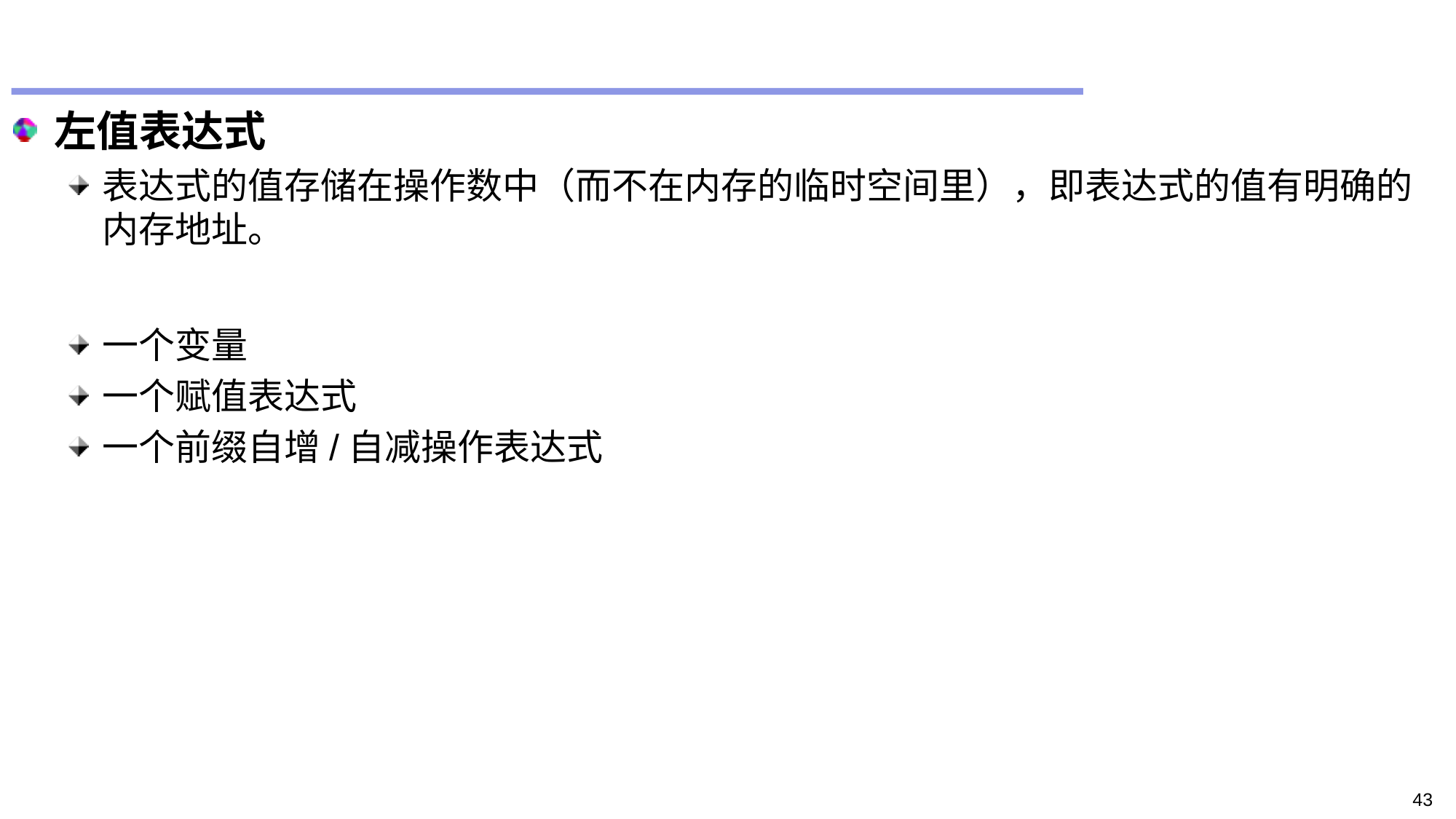

#
左值表达式
表达式的值存储在操作数中（而不在内存的临时空间里），即表达式的值有明确的内存地址。

一个变量
一个赋值表达式
一个前缀自增/自减操作表达式
43